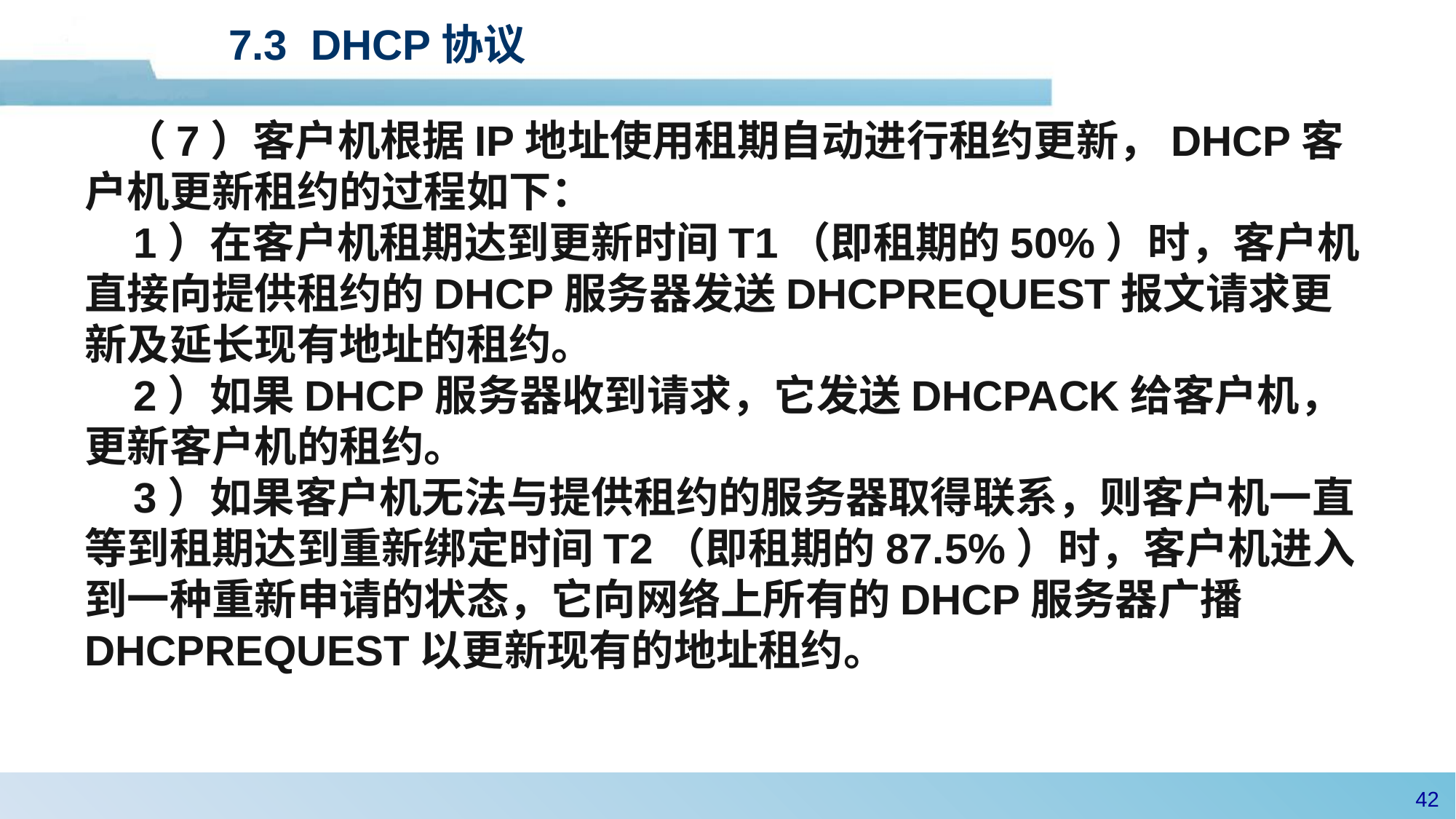

# 7.3  DHCP协议
   （7）客户机根据IP地址使用租期自动进行租约更新，DHCP客户机更新租约的过程如下：
    1）在客户机租期达到更新时间T1（即租期的50%）时，客户机直接向提供租约的DHCP服务器发送DHCPREQUEST报文请求更新及延长现有地址的租约。
    2）如果DHCP服务器收到请求，它发送DHCPACK给客户机，更新客户机的租约。
    3）如果客户机无法与提供租约的服务器取得联系，则客户机一直等到租期达到重新绑定时间T2（即租期的87.5%）时，客户机进入到一种重新申请的状态，它向网络上所有的DHCP服务器广播DHCPREQUEST以更新现有的地址租约。
42